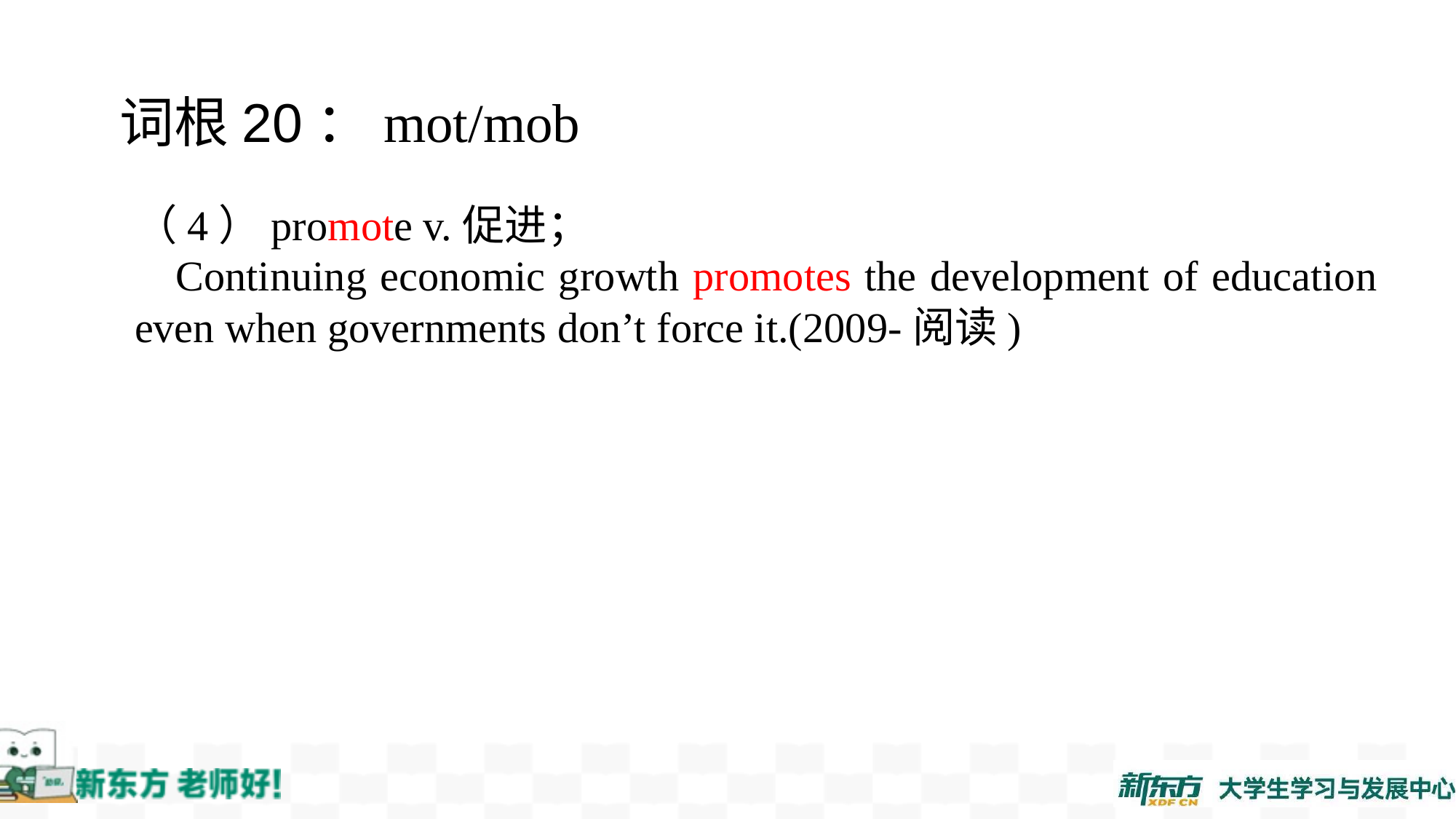

词根20：mot/mob
（4）promote v.促进；
   Continuing economic growth promotes the development of education even when governments don’t force it.(2009-阅读)